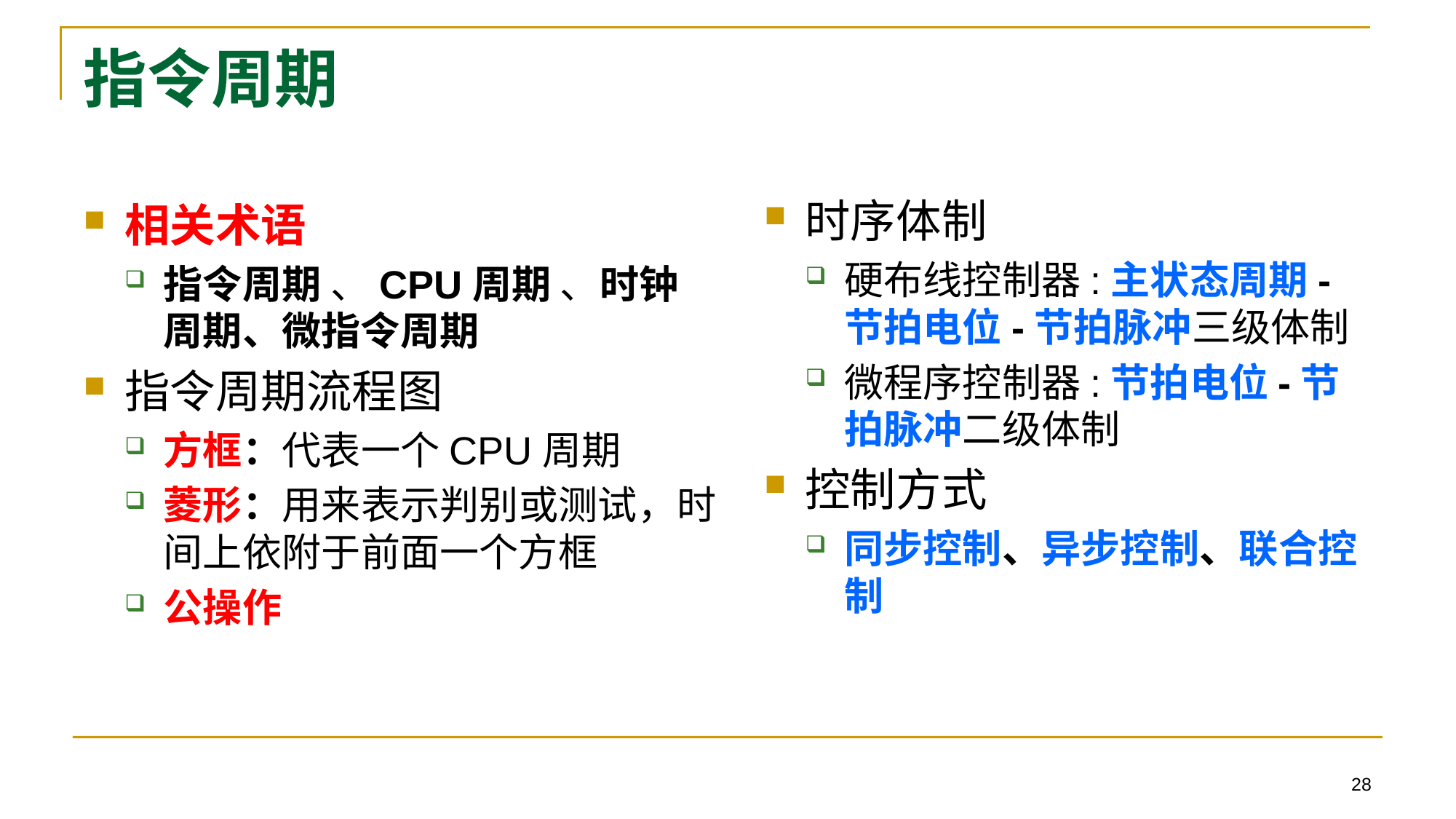

# 指令周期
时序体制
硬布线控制器:主状态周期-节拍电位-节拍脉冲三级体制
微程序控制器:节拍电位-节拍脉冲二级体制
控制方式
同步控制、异步控制、联合控制
相关术语
指令周期 、CPU周期 、时钟周期、微指令周期
指令周期流程图
方框：代表一个CPU周期
菱形：用来表示判别或测试，时间上依附于前面一个方框
公操作

28